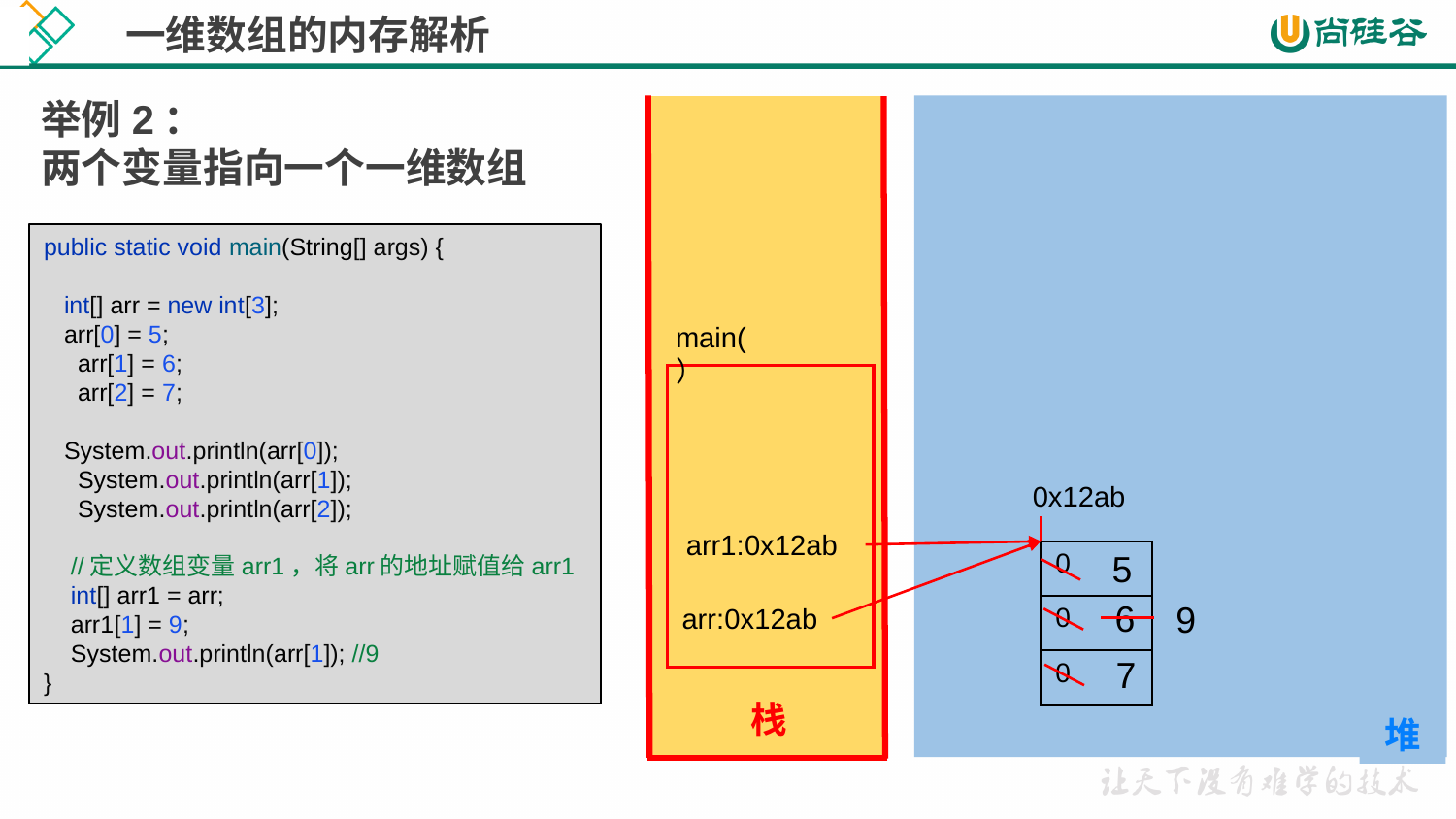

一维数组的内存解析

举例2：
两个变量指向一个一维数组

栈

public static void main(String[] args) {
   int[] arr = new int[3];
   arr[0] = 5;
     arr[1] = 6;
     arr[2] = 7;
   System.out.println(arr[0]);
     System.out.println(arr[1]);
     System.out.println(arr[2]);
    //定义数组变量arr1，将arr的地址赋值给arr1
    int[] arr1 = arr;
    arr1[1] = 9;
    System.out.println(arr[1]); //9
}
main(）

0x12ab
arr1:0x12ab
5
| 0 |
| --- |
| 0 |
| 0 |
6
9
arr:0x12ab
7
堆